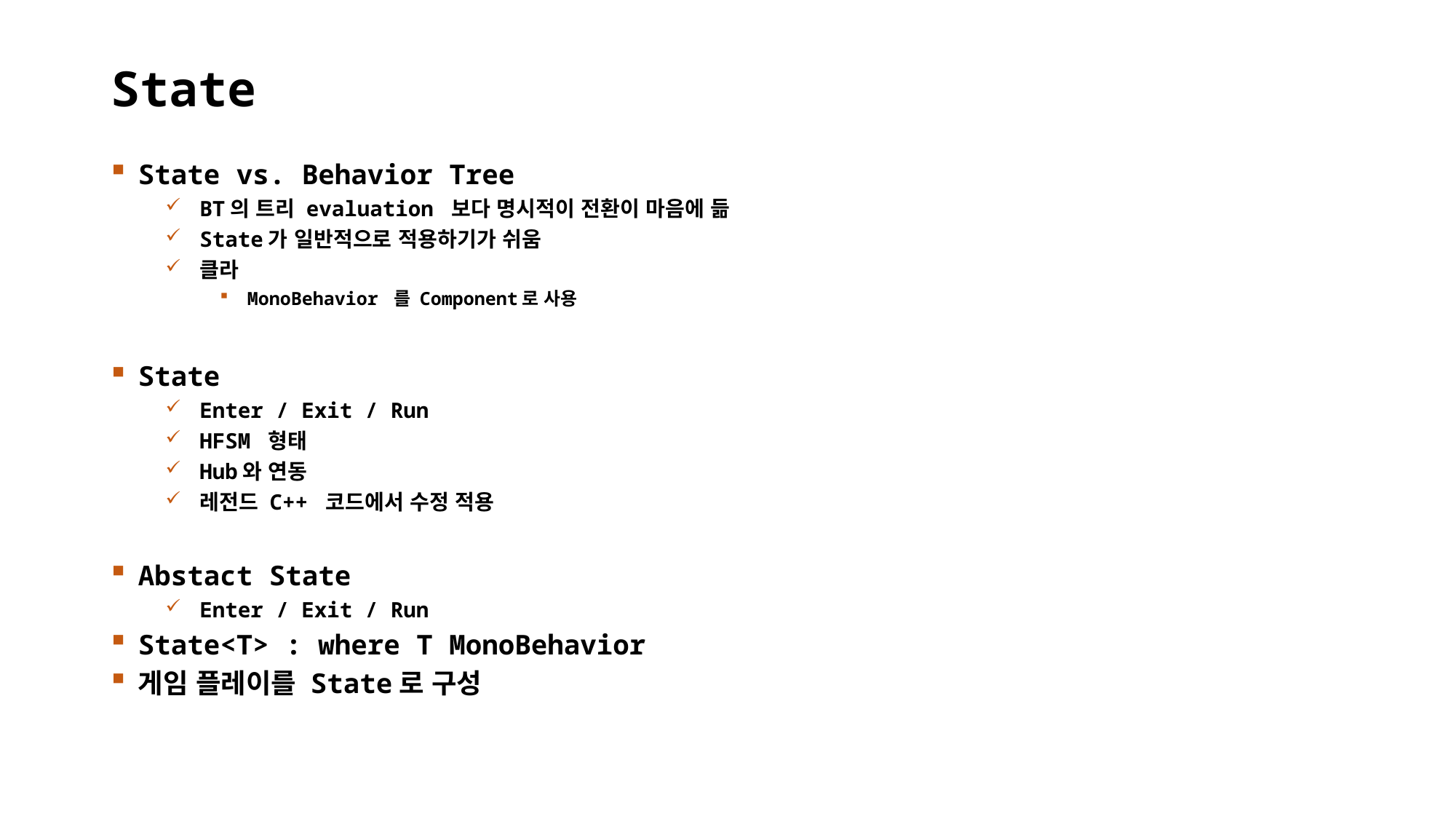

# State
State vs. Behavior Tree
BT의 트리 evaluation 보다 명시적이 전환이 마음에 듦
State가 일반적으로 적용하기가 쉬움
클라
MonoBehavior 를 Component로 사용

State
Enter / Exit / Run
HFSM 형태
Hub와 연동
레전드 C++ 코드에서 수정 적용

Abstact State
Enter / Exit / Run
State<T> : where T MonoBehavior
게임 플레이를 State로 구성